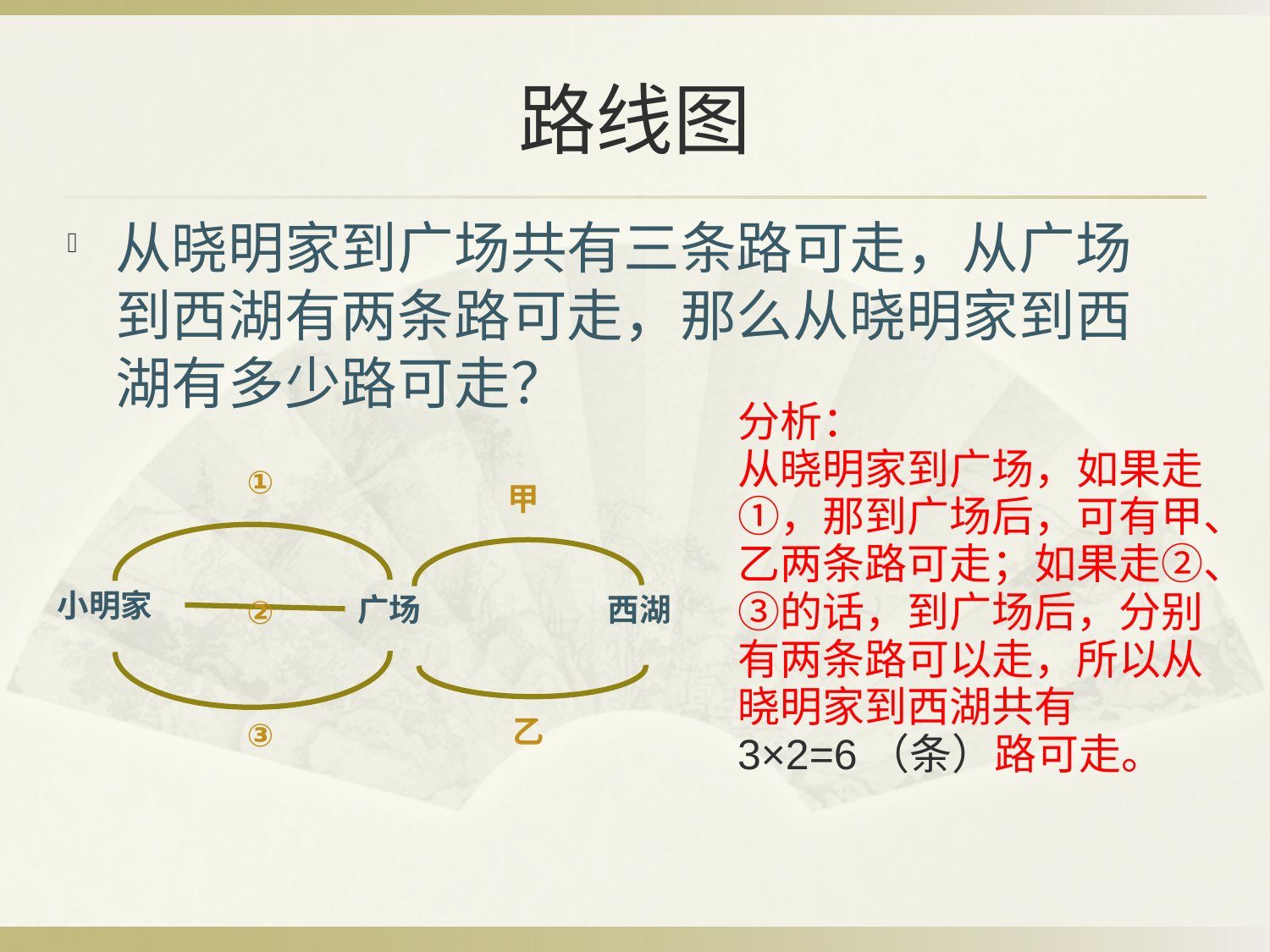

# 路线图
从晓明家到广场共有三条路可走，从广场到西湖有两条路可走，那么从晓明家到西湖有多少路可走？
分析：
从晓明家到广场，如果走①，那到广场后，可有甲、乙两条路可走；如果走②、③的话，到广场后，分别有两条路可以走，所以从晓明家到西湖共有3×2=6（条）路可走。
①
甲

小明家
广场
西湖
②

乙
③